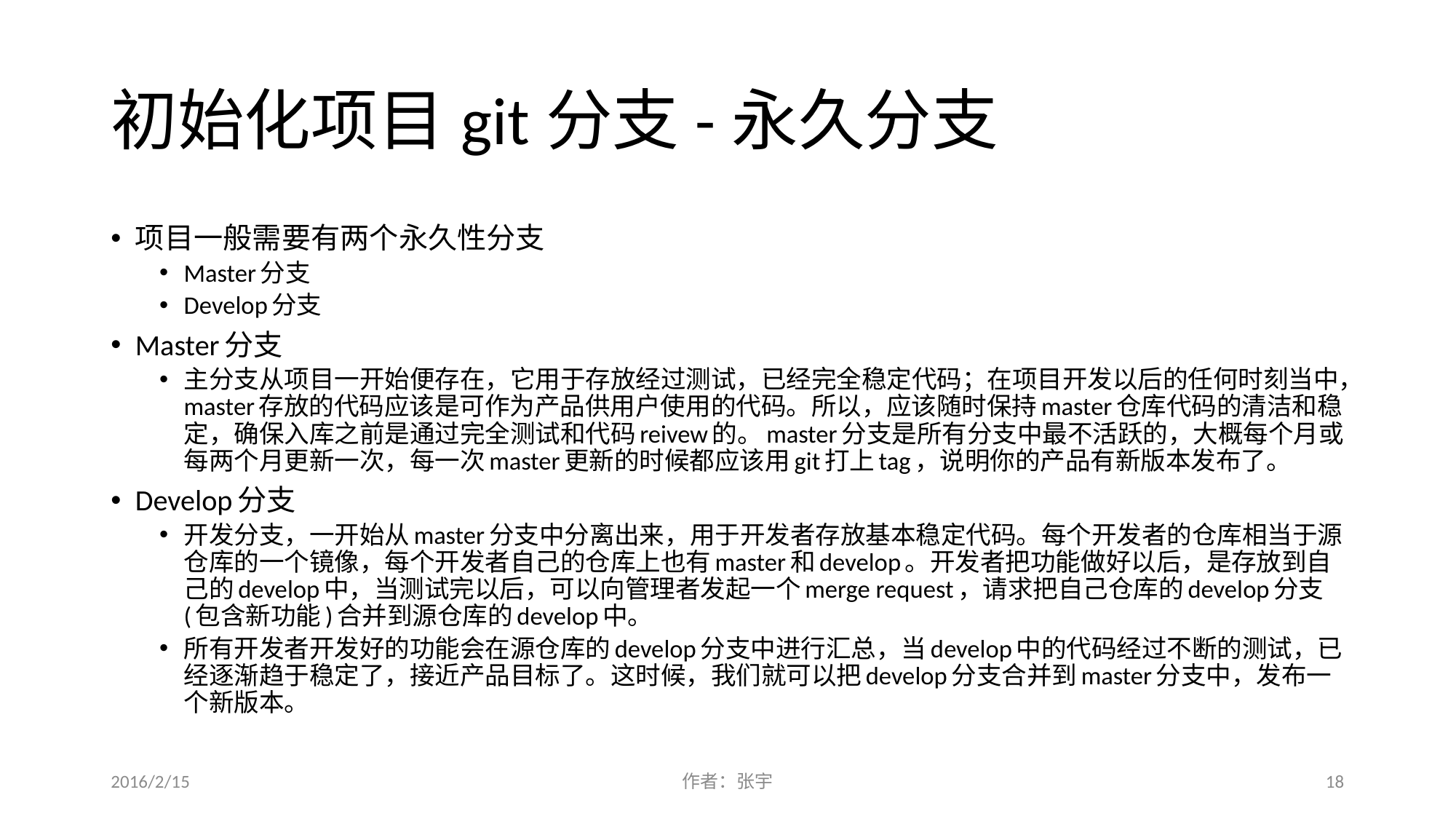

# 初始化项目git分支-永久分支
项目一般需要有两个永久性分支
Master分支
Develop分支
Master分支
主分支从项目一开始便存在，它用于存放经过测试，已经完全稳定代码；在项目开发以后的任何时刻当中，master存放的代码应该是可作为产品供用户使用的代码。所以，应该随时保持master仓库代码的清洁和稳定，确保入库之前是通过完全测试和代码reivew的。master分支是所有分支中最不活跃的，大概每个月或每两个月更新一次，每一次master更新的时候都应该用git打上tag，说明你的产品有新版本发布了。
Develop分支
开发分支，一开始从master分支中分离出来，用于开发者存放基本稳定代码。每个开发者的仓库相当于源仓库的一个镜像，每个开发者自己的仓库上也有master和develop。开发者把功能做好以后，是存放到自己的develop中，当测试完以后，可以向管理者发起一个merge request，请求把自己仓库的develop分支(包含新功能)合并到源仓库的develop中。
所有开发者开发好的功能会在源仓库的develop分支中进行汇总，当develop中的代码经过不断的测试，已经逐渐趋于稳定了，接近产品目标了。这时候，我们就可以把develop分支合并到master分支中，发布一个新版本。
2016/2/15
作者：张宇
18